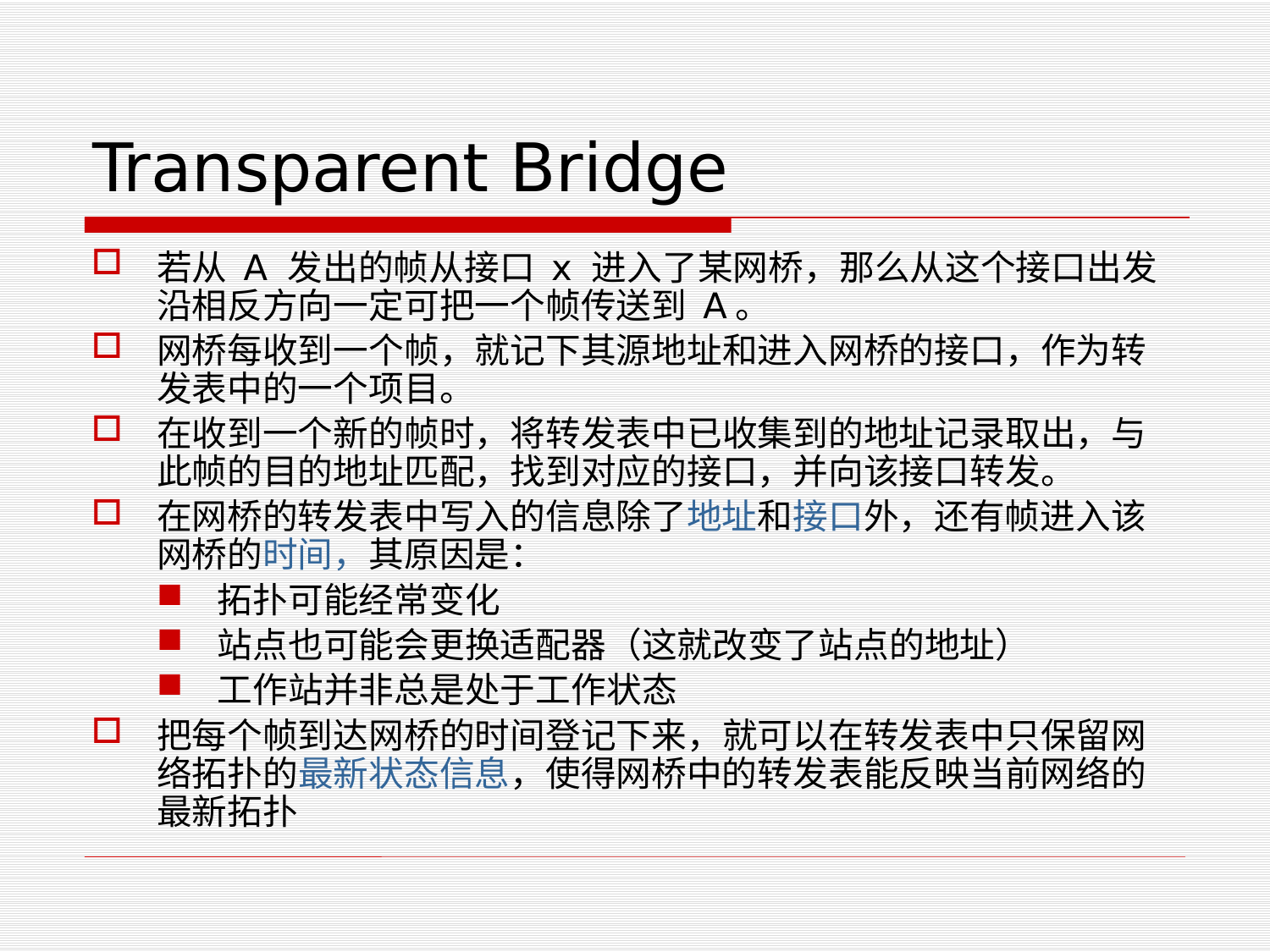

# Transparent Bridge
若从 A 发出的帧从接口 x 进入了某网桥，那么从这个接口出发沿相反方向一定可把一个帧传送到 A。
网桥每收到一个帧，就记下其源地址和进入网桥的接口，作为转发表中的一个项目。
在收到一个新的帧时，将转发表中已收集到的地址记录取出，与此帧的目的地址匹配，找到对应的接口，并向该接口转发。
在网桥的转发表中写入的信息除了地址和接口外，还有帧进入该网桥的时间，其原因是：
拓扑可能经常变化
站点也可能会更换适配器（这就改变了站点的地址）
工作站并非总是处于工作状态
把每个帧到达网桥的时间登记下来，就可以在转发表中只保留网络拓扑的最新状态信息，使得网桥中的转发表能反映当前网络的最新拓扑